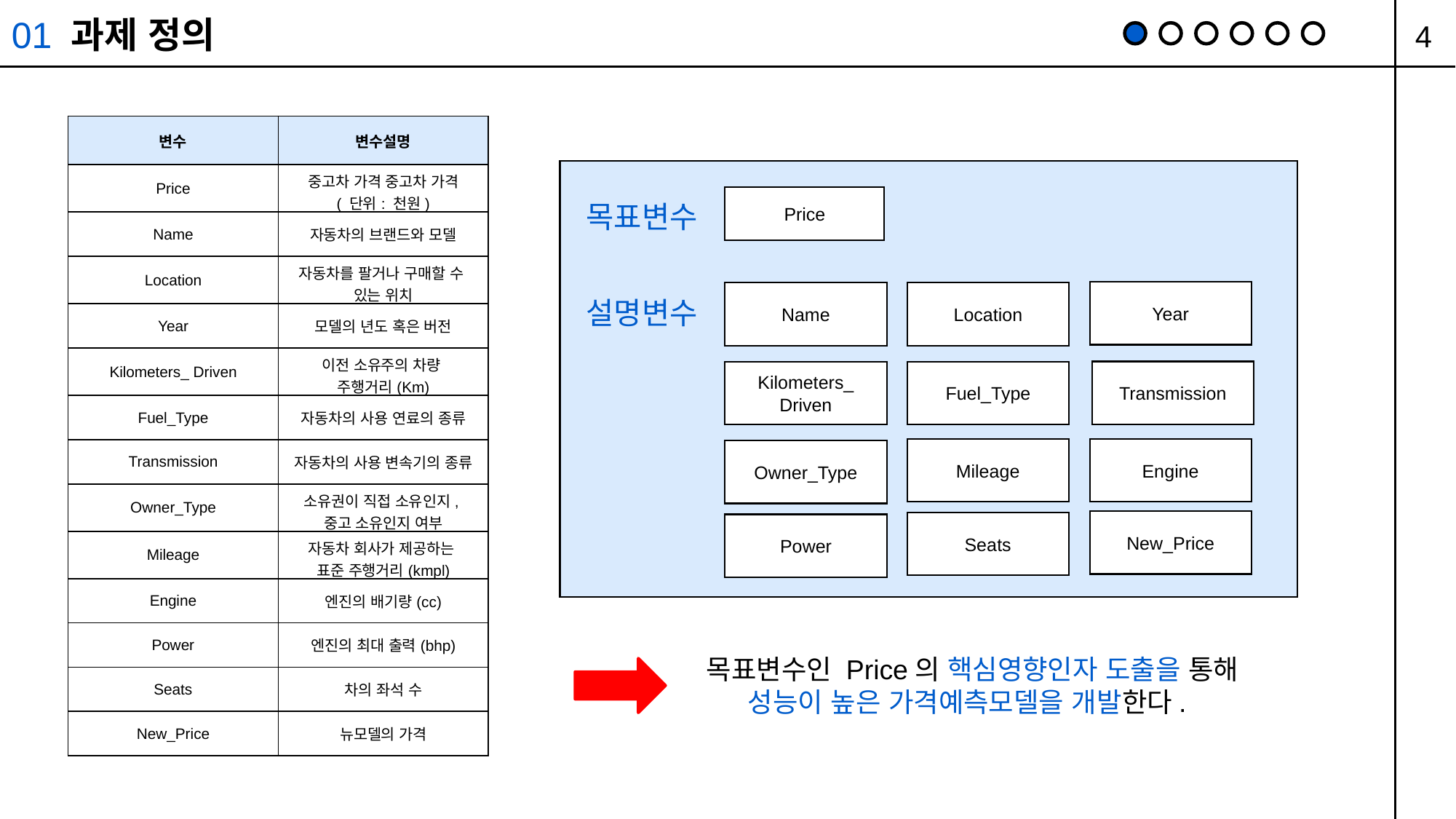

01 과제 정의

| 변수 | 변수설명 |
| --- | --- |
| Price | 중고차 가격 중고차 가격 ( 단위: 천원) |
| Name | 자동차의 브랜드와 모델 |
| Location | 자동차를 팔거나 구매할 수 있는 위치 |
| Year | 모델의 년도 혹은 버전 |
| Kilometers\_ Driven | 이전 소유주의 차량 주행거리(Km) |
| Fuel\_Type | 자동차의 사용 연료의 종류 |
| Transmission | 자동차의 사용 변속기의 종류 |
| Owner\_Type | 소유권이 직접 소유인지, 중고 소유인지 여부 |
| Mileage | 자동차 회사가 제공하는 표준 주행거리(kmpl) |
| Engine | 엔진의 배기량(cc) |
| Power | 엔진의 최대 출력(bhp) |
| Seats | 차의 좌석 수 |
| New\_Price | 뉴모델의 가격 |

Price
목표변수
Year
Name
Location
설명변수
Transmission
Kilometers_ Driven
Fuel_Type
Engine
Mileage
Owner_Type
New_Price
Seats
Power
 목표변수인 Price의 핵심영향인자 도출을 통해 성능이 높은 가격예측모델을 개발한다.